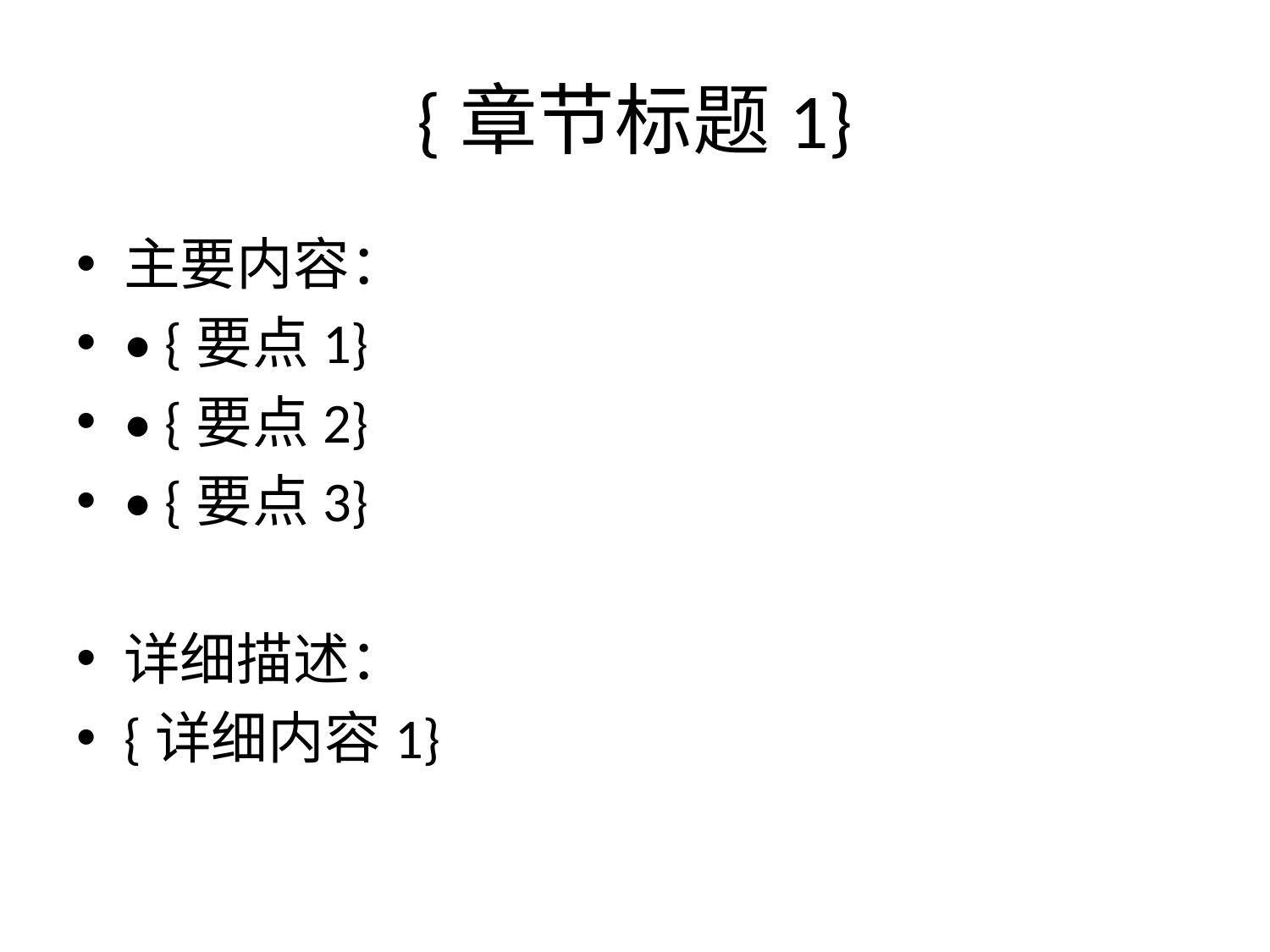

# {章节标题1}
主要内容：
• {要点1}
• {要点2}
• {要点3}

详细描述：
{详细内容1}